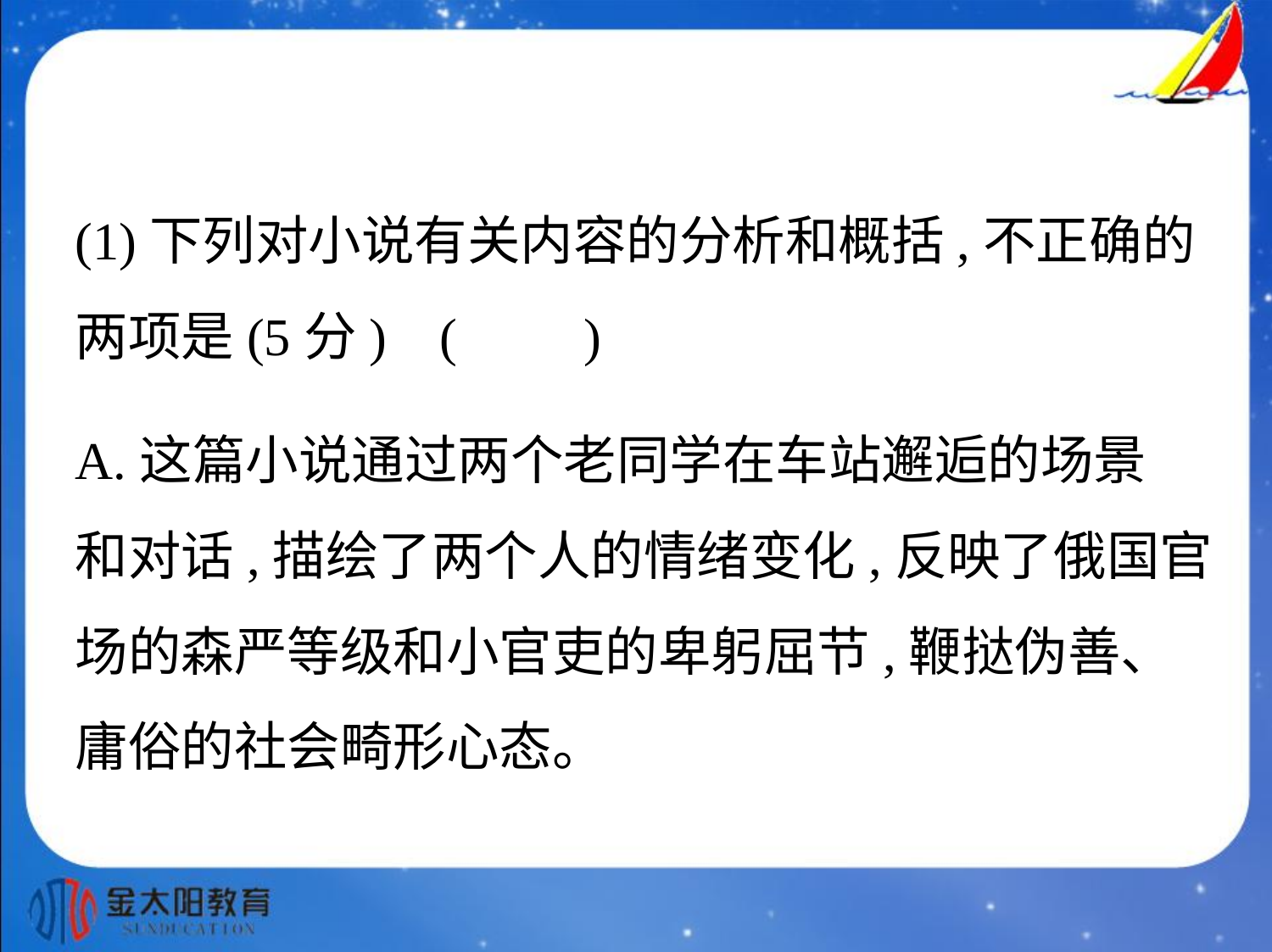

(1)下列对小说有关内容的分析和概括,不正确的
两项是(5分) (　    )
A.这篇小说通过两个老同学在车站邂逅的场景
和对话,描绘了两个人的情绪变化,反映了俄国官
场的森严等级和小官吏的卑躬屈节,鞭挞伪善、
庸俗的社会畸形心态。